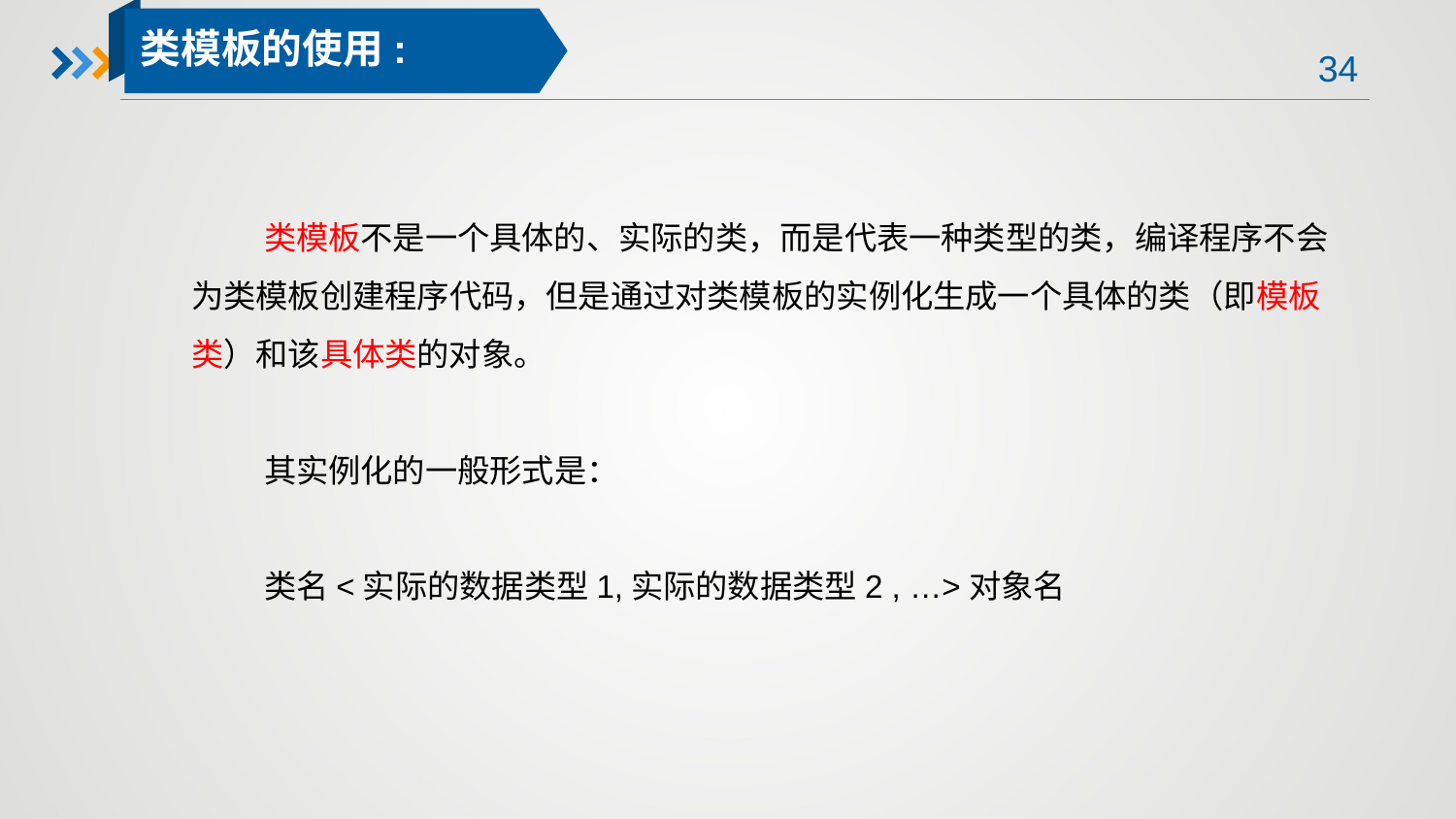

类模板的使用:

类模板不是一个具体的、实际的类，而是代表一种类型的类，编译程序不会为类模板创建程序代码，但是通过对类模板的实例化生成一个具体的类（即模板类）和该具体类的对象。

其实例化的一般形式是：

类名<实际的数据类型1,实际的数据类型2 , …>对象名